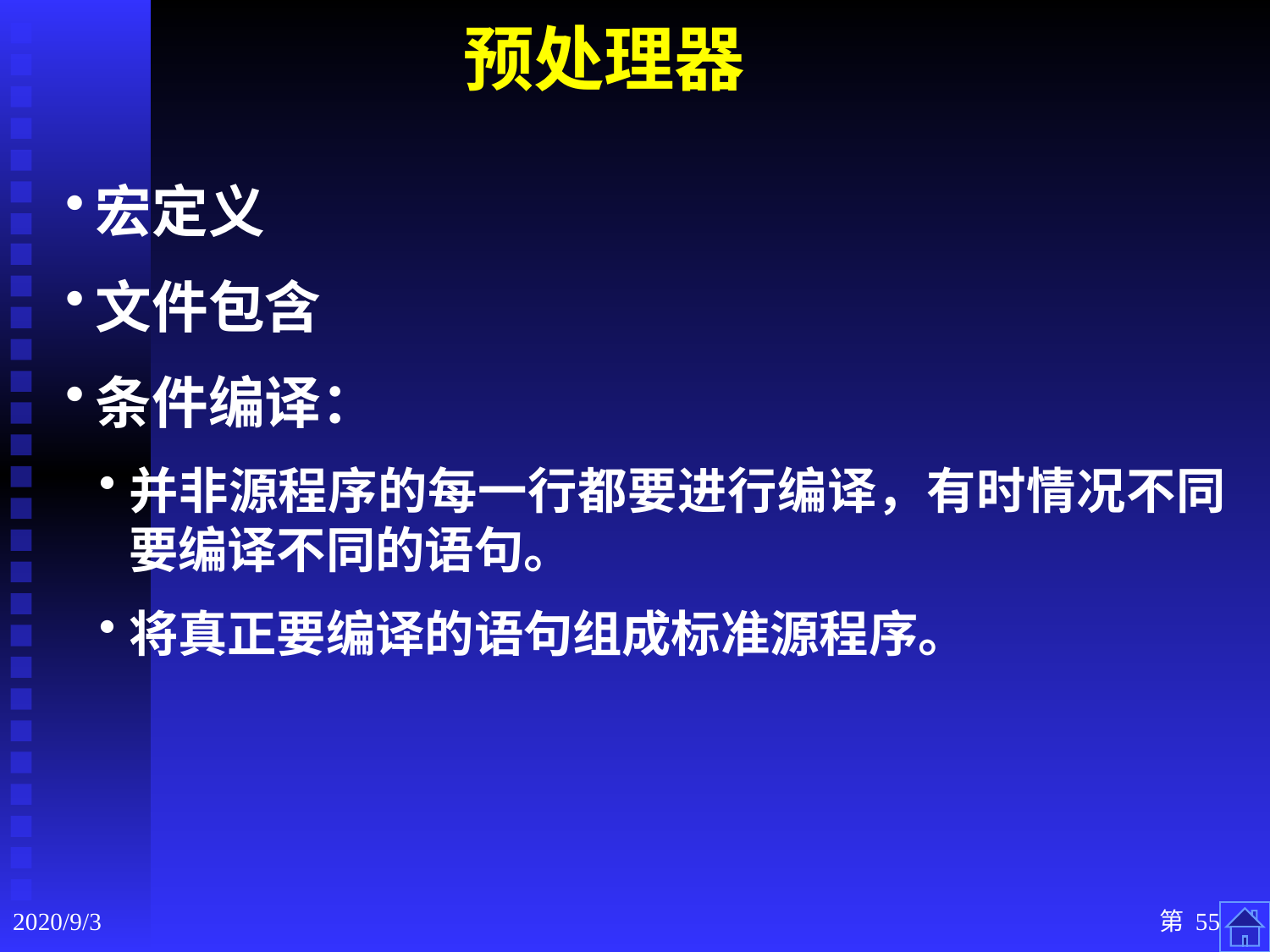

预处理器
宏定义
文件包含
条件编译：
并非源程序的每一行都要进行编译，有时情况不同要编译不同的语句。
将真正要编译的语句组成标准源程序。
2020/9/3
第 55 页